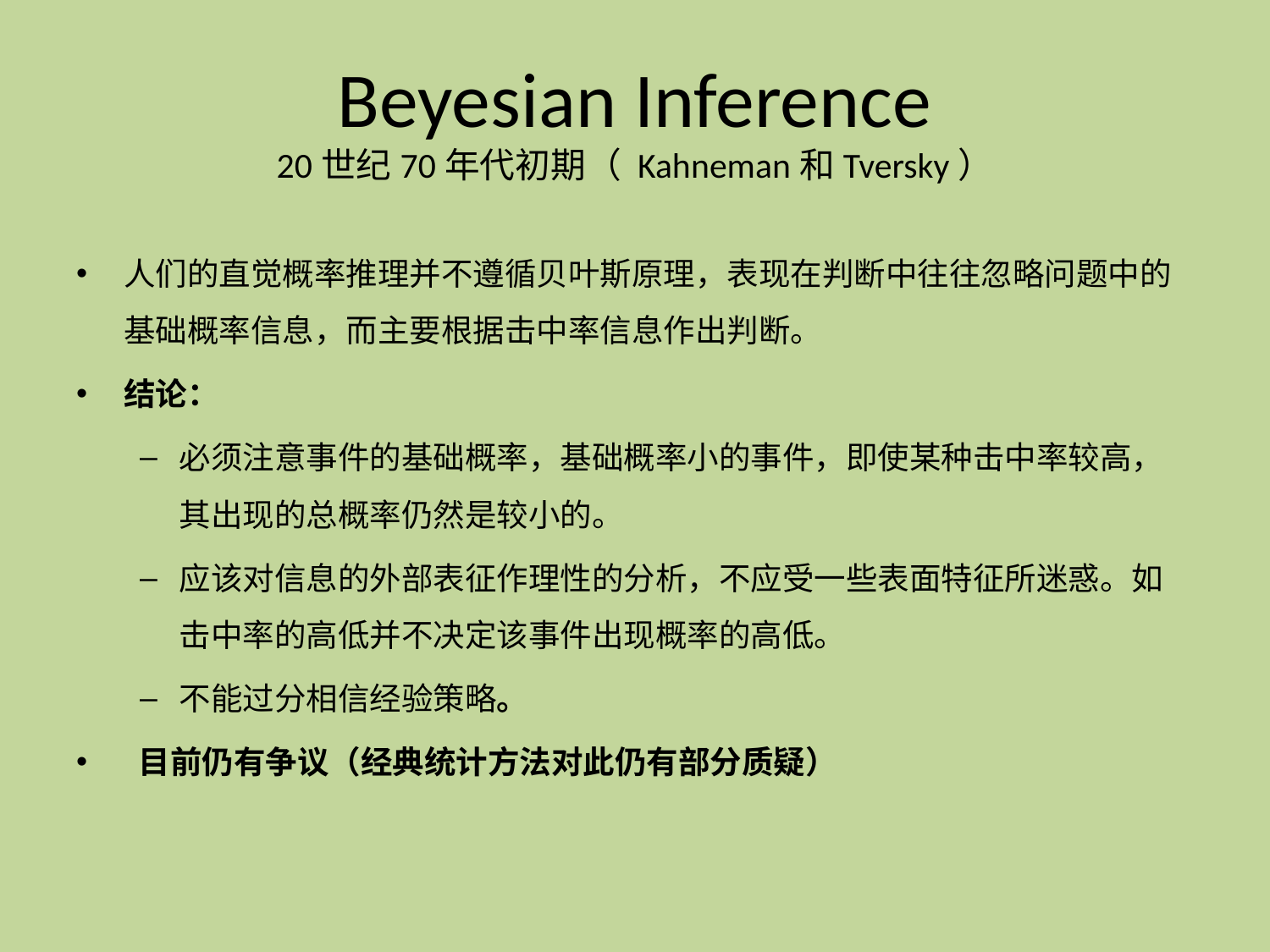

# Beyesian Inference 20世纪70年代初期（ Kahneman和Tversky）
人们的直觉概率推理并不遵循贝叶斯原理，表现在判断中往往忽略问题中的基础概率信息，而主要根据击中率信息作出判断。
结论：
必须注意事件的基础概率，基础概率小的事件，即使某种击中率较高，其出现的总概率仍然是较小的。
应该对信息的外部表征作理性的分析，不应受一些表面特征所迷惑。如击中率的高低并不决定该事件出现概率的高低。
不能过分相信经验策略。
 目前仍有争议（经典统计方法对此仍有部分质疑）